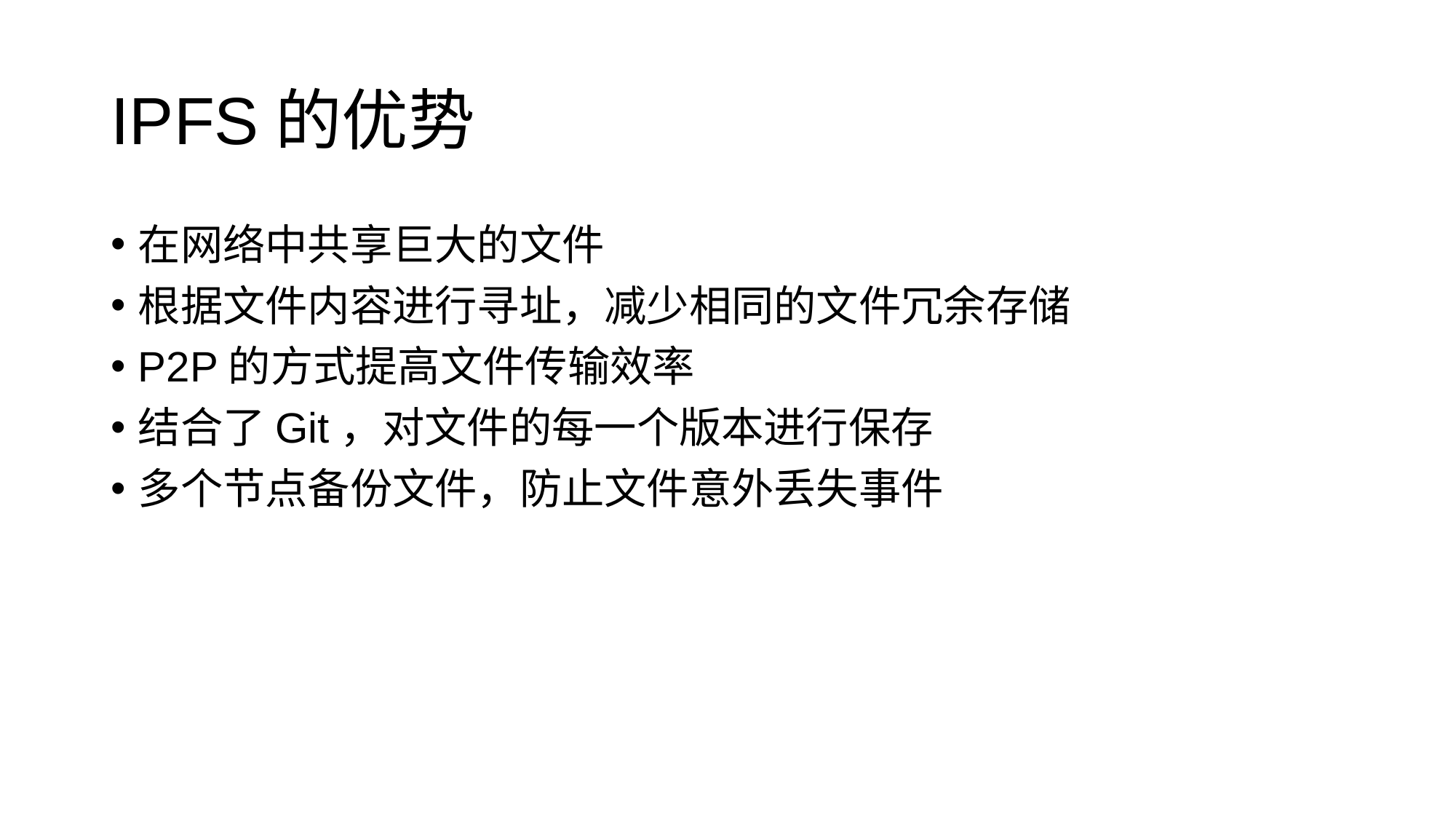

# IPFS的优势
在网络中共享巨大的文件
根据文件内容进行寻址，减少相同的文件冗余存储
P2P的方式提高文件传输效率
结合了Git，对文件的每一个版本进行保存
多个节点备份文件，防止文件意外丢失事件